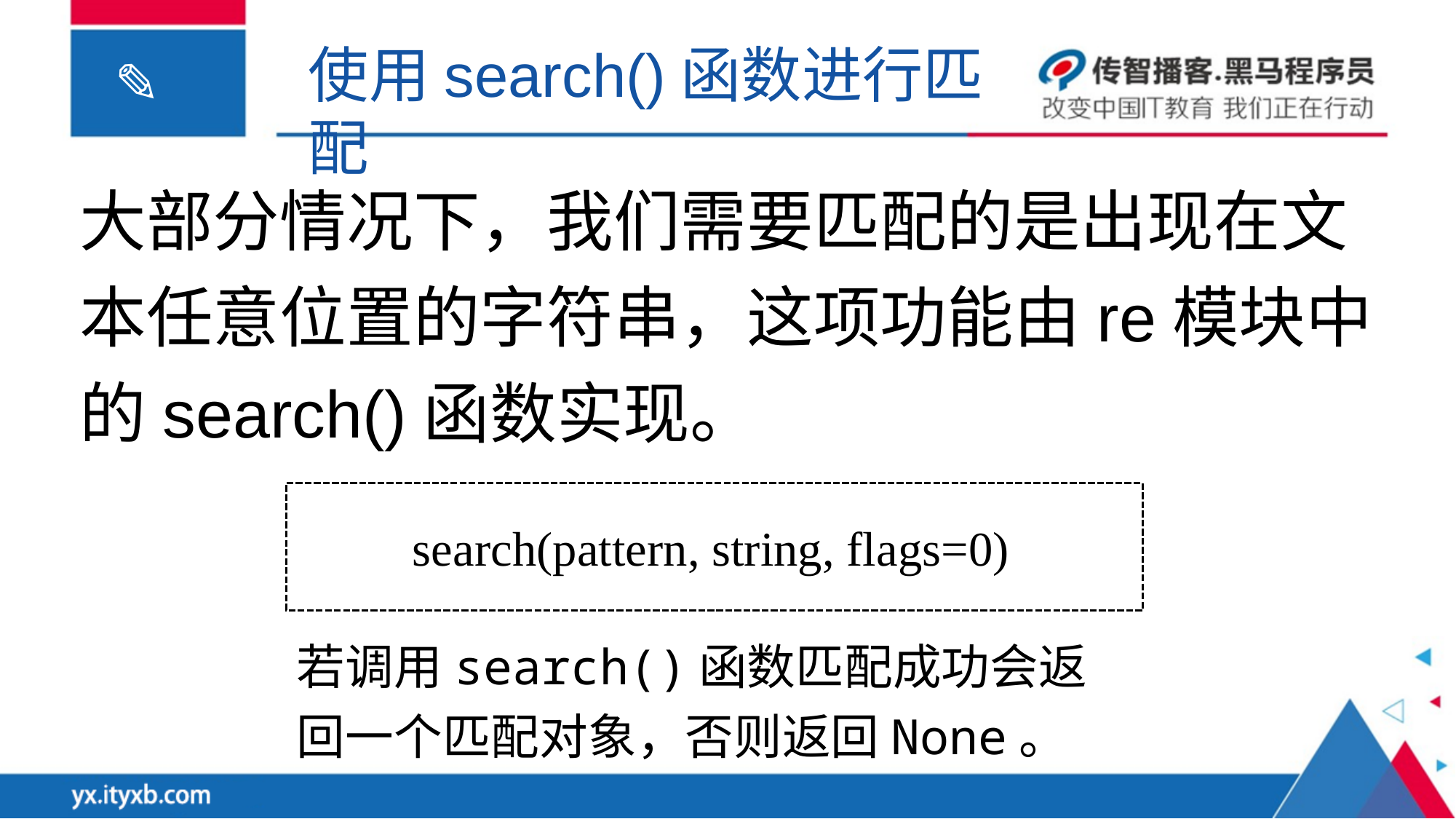

使用search()函数进行匹配
大部分情况下，我们需要匹配的是出现在文本任意位置的字符串，这项功能由re模块中的search()函数实现。

search(pattern, string, flags=0)
若调用search()函数匹配成功会返回一个匹配对象，否则返回None。